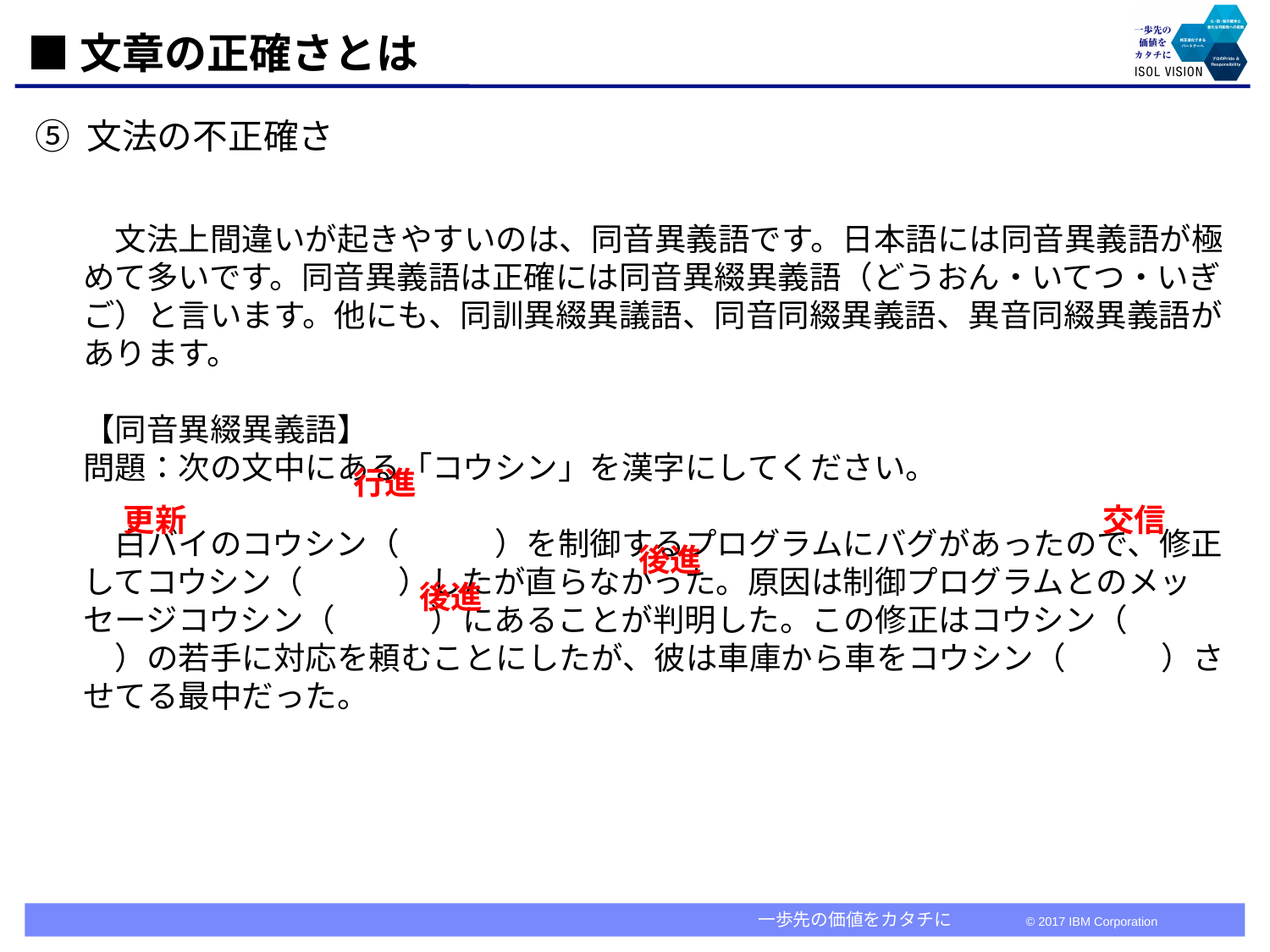

# ■文章の正確さとは
⑤ 文法の不正確さ

　文法上間違いが起きやすいのは、同音異義語です。日本語には同音異義語が極めて多いです。同音異義語は正確には同音異綴異義語（どうおん・いてつ・いぎご）と言います。他にも、同訓異綴異議語、同音同綴異義語、異音同綴異義語があります。

【同音異綴異義語】
問題：次の文中にある「コウシン」を漢字にしてください。

　白バイのコウシン（　　　）を制御するプログラムにバグがあったので、修正してコウシン（　　　）したが直らなかった。原因は制御プログラムとのメッセージコウシン（　　　）にあることが判明した。この修正はコウシン（　　　）の若手に対応を頼むことにしたが、彼は車庫から車をコウシン（　　　）させてる最中だった。

行進
更新
交信
後進
後進